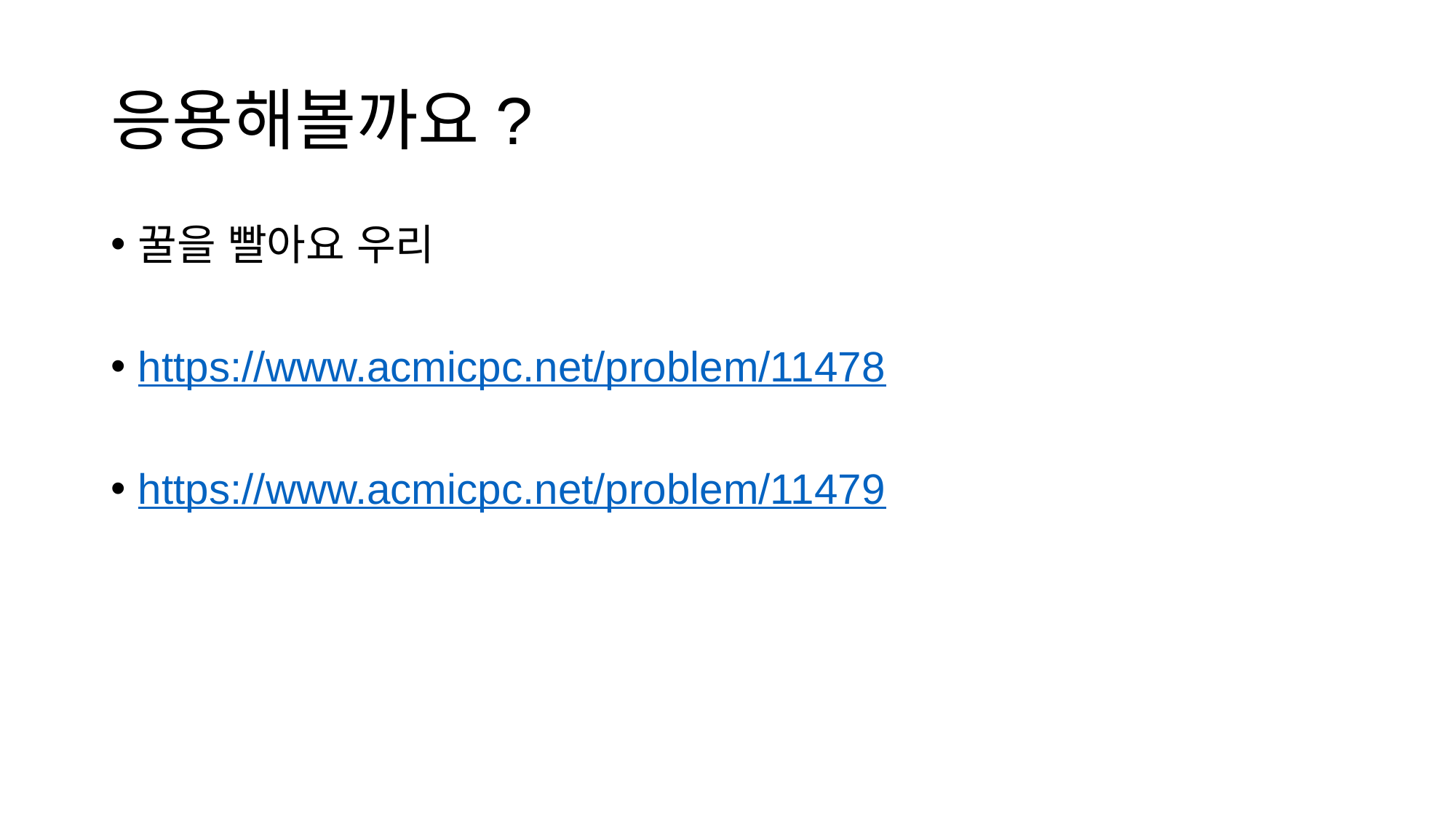

# 응용해볼까요?
꿀을 빨아요 우리

https://www.acmicpc.net/problem/11478

https://www.acmicpc.net/problem/11479